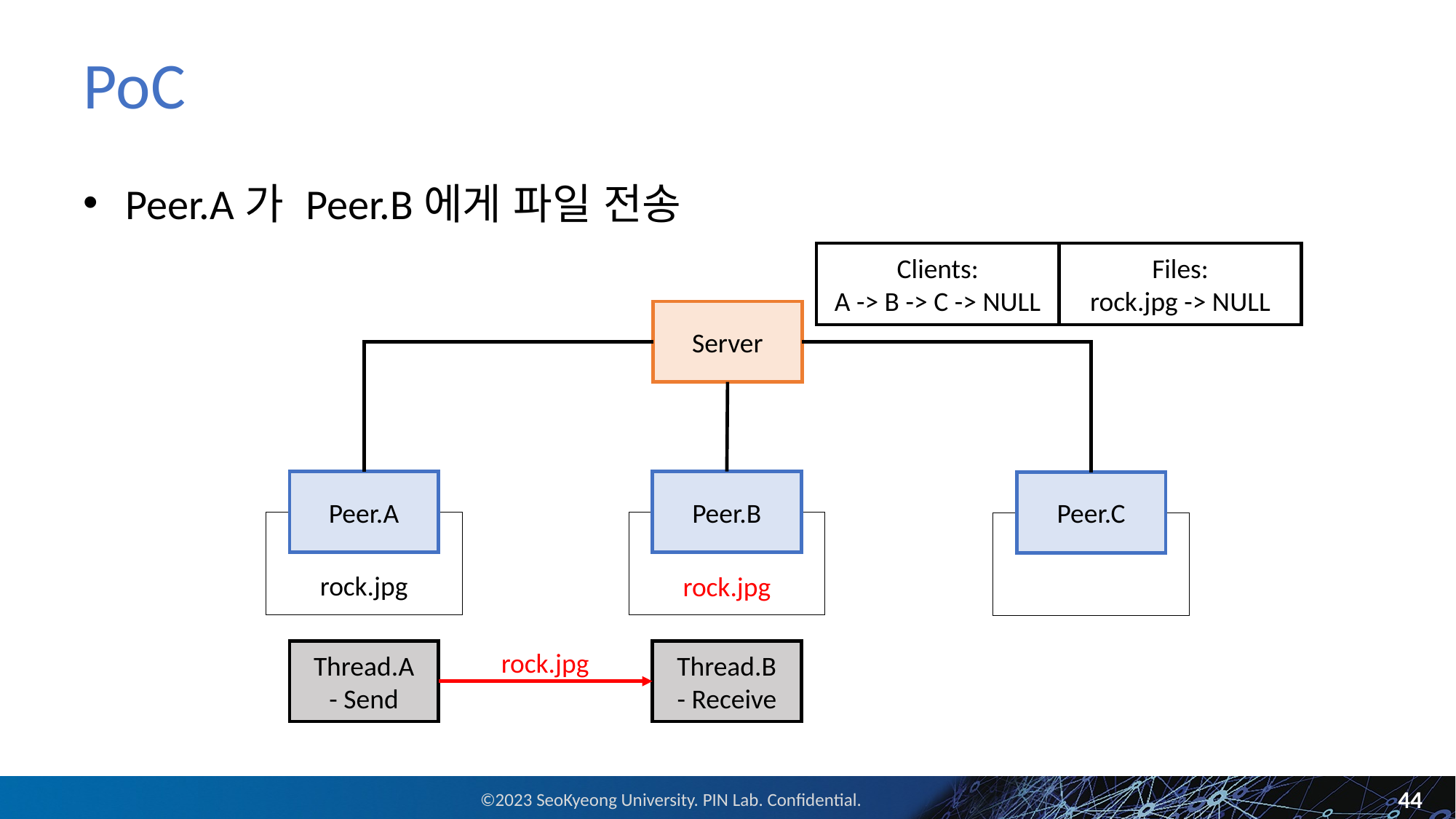

# PoC
Peer.A가 Peer.B에게 파일 전송
Clients:
A -> B -> C -> NULL
Files:
rock.jpg -> NULL
Server
Peer.A

rock.jpg
Thread.A
- Send
Peer.B

Thread.B
- Receive
Peer.C

rock.jpg
rock.jpg
44